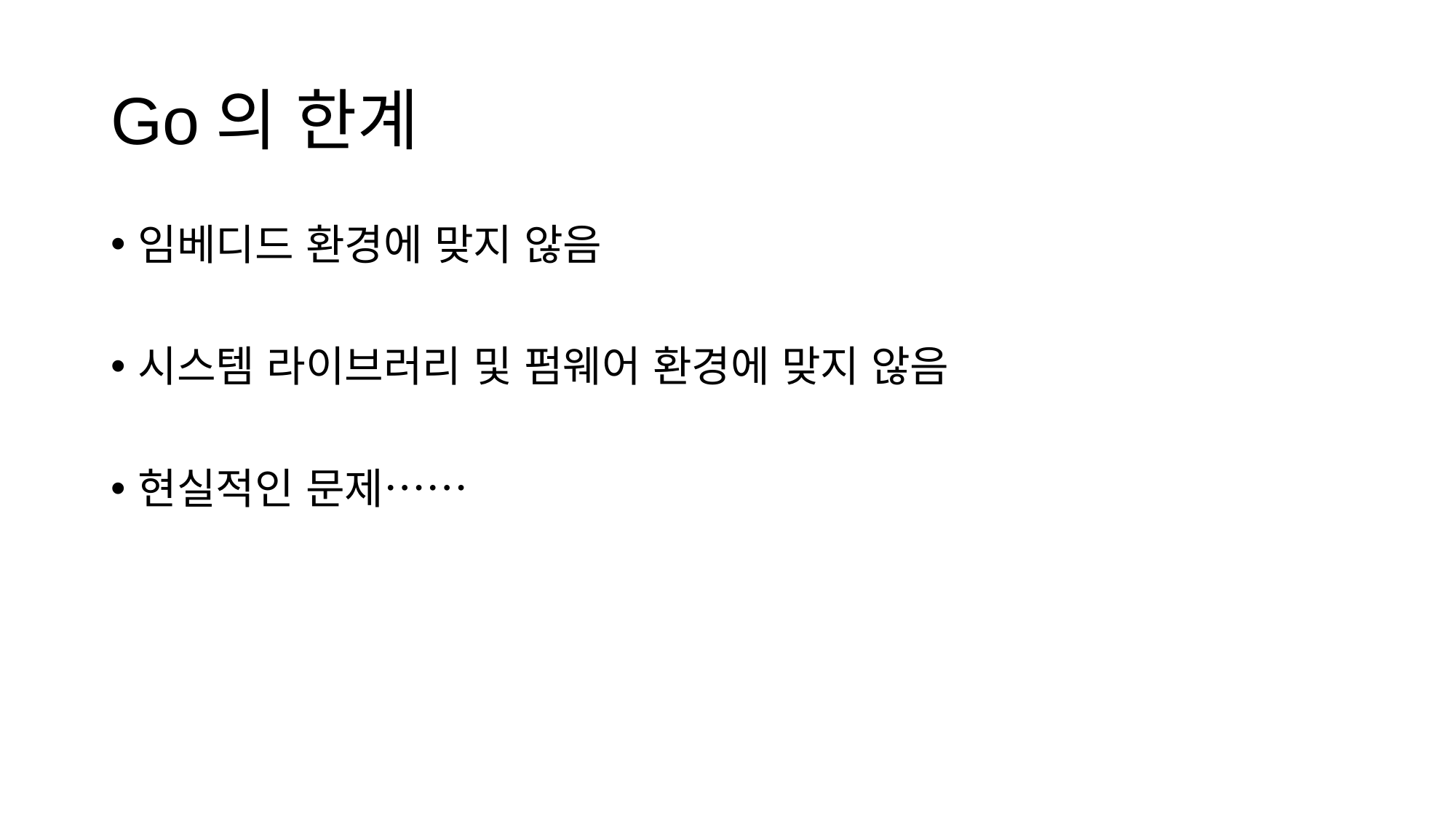

# Go의 한계
임베디드 환경에 맞지 않음

시스템 라이브러리 및 펌웨어 환경에 맞지 않음

현실적인 문제……